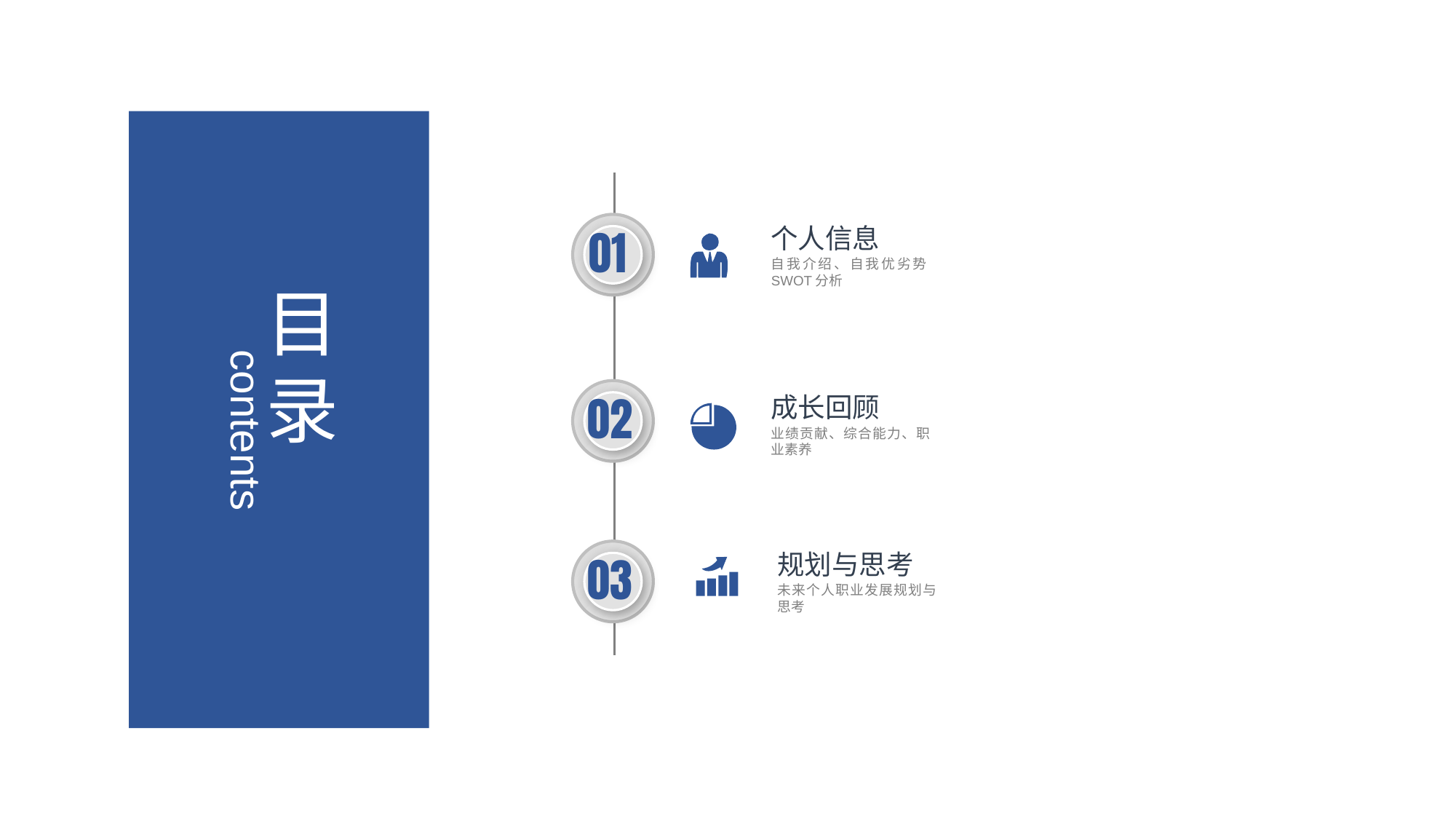

01
个人信息
自我介绍、自我优劣势SWOT分析

目录
contents

02
成长回顾
业绩贡献、综合能力、职业素养

03
规划与思考
未来个人职业发展规划与思考